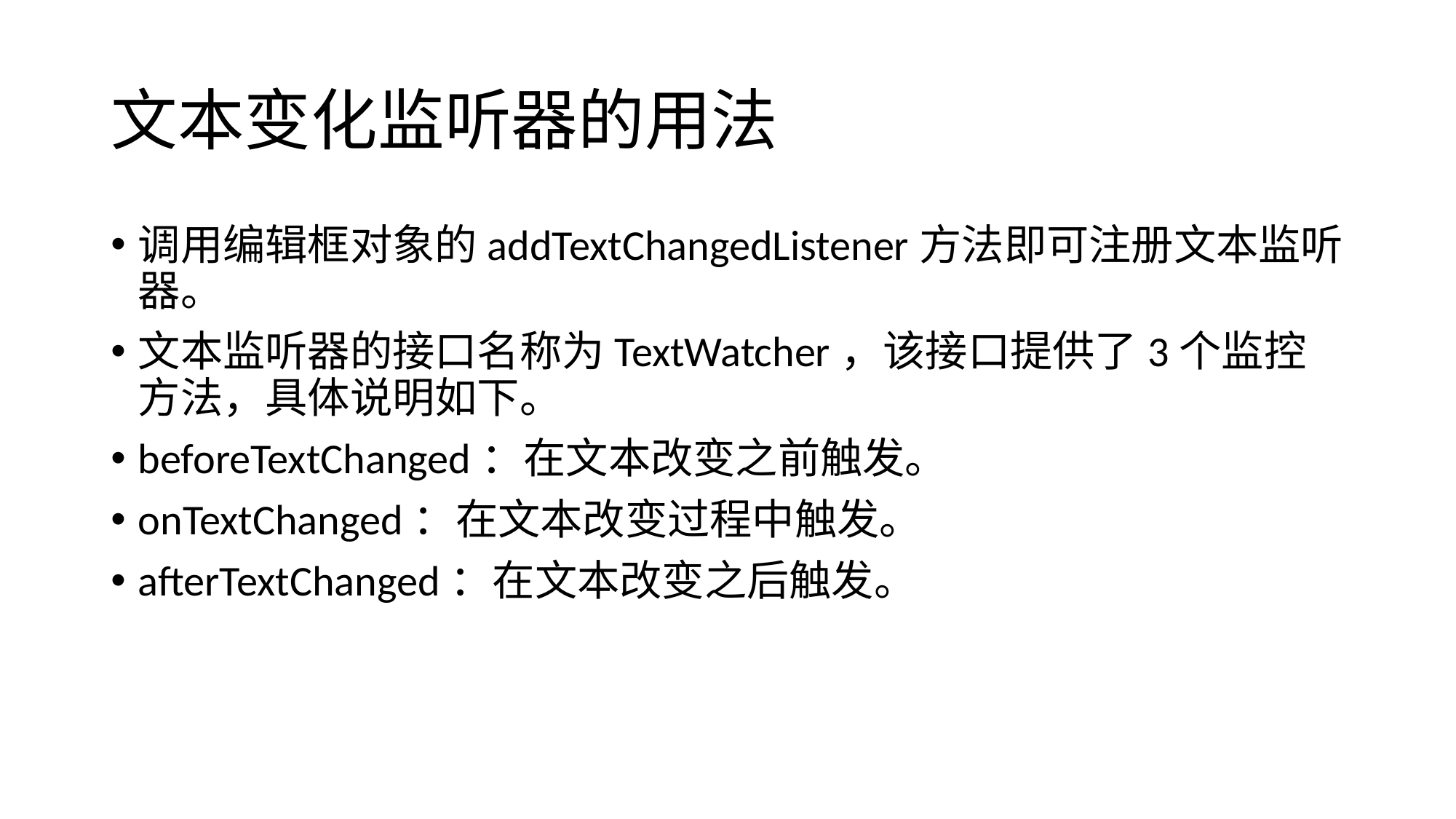

# 文本变化监听器的用法
调用编辑框对象的addTextChangedListener方法即可注册文本监听器。
文本监听器的接口名称为TextWatcher，该接口提供了3个监控方法，具体说明如下。
beforeTextChanged：在文本改变之前触发。
onTextChanged：在文本改变过程中触发。
afterTextChanged：在文本改变之后触发。